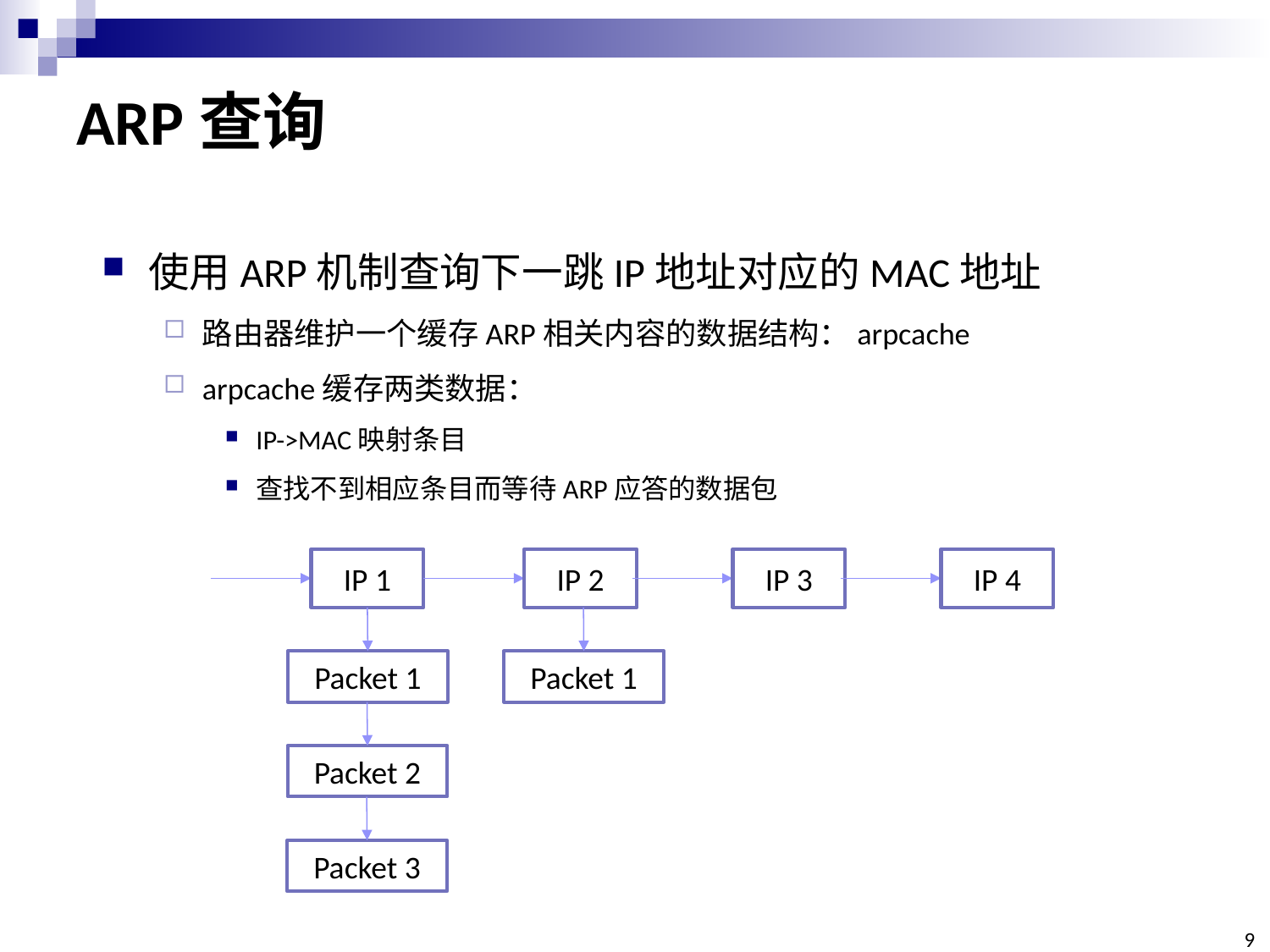

# ARP查询
使用ARP机制查询下一跳IP地址对应的MAC地址
路由器维护一个缓存ARP相关内容的数据结构：arpcache
arpcache缓存两类数据：
IP->MAC映射条目
查找不到相应条目而等待ARP应答的数据包
IP 1
IP 2
IP 3
IP 4
Packet 1
Packet 1
Packet 2
Packet 3
9